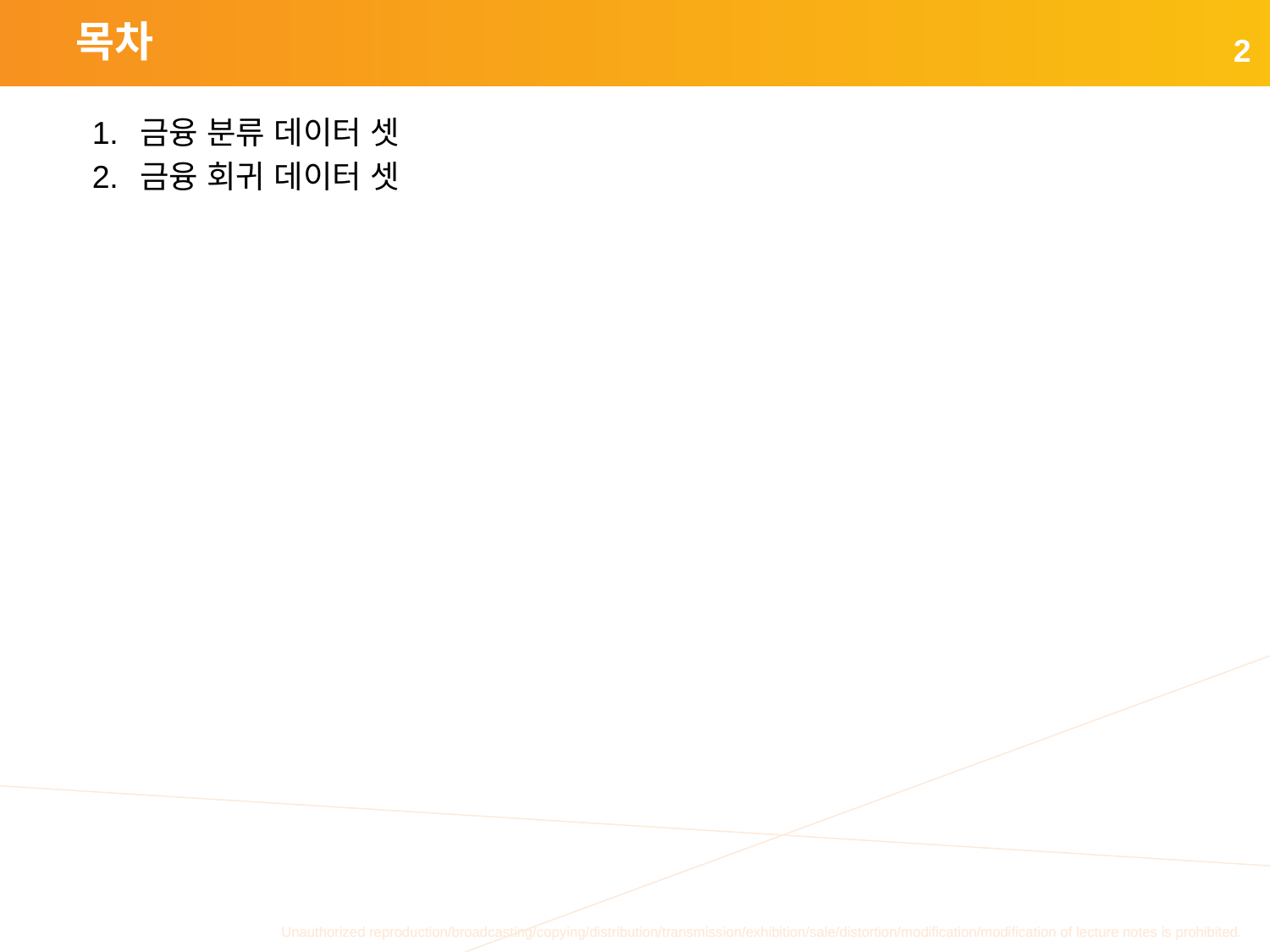

# 목차
2
금융 분류 데이터 셋
금융 회귀 데이터 셋